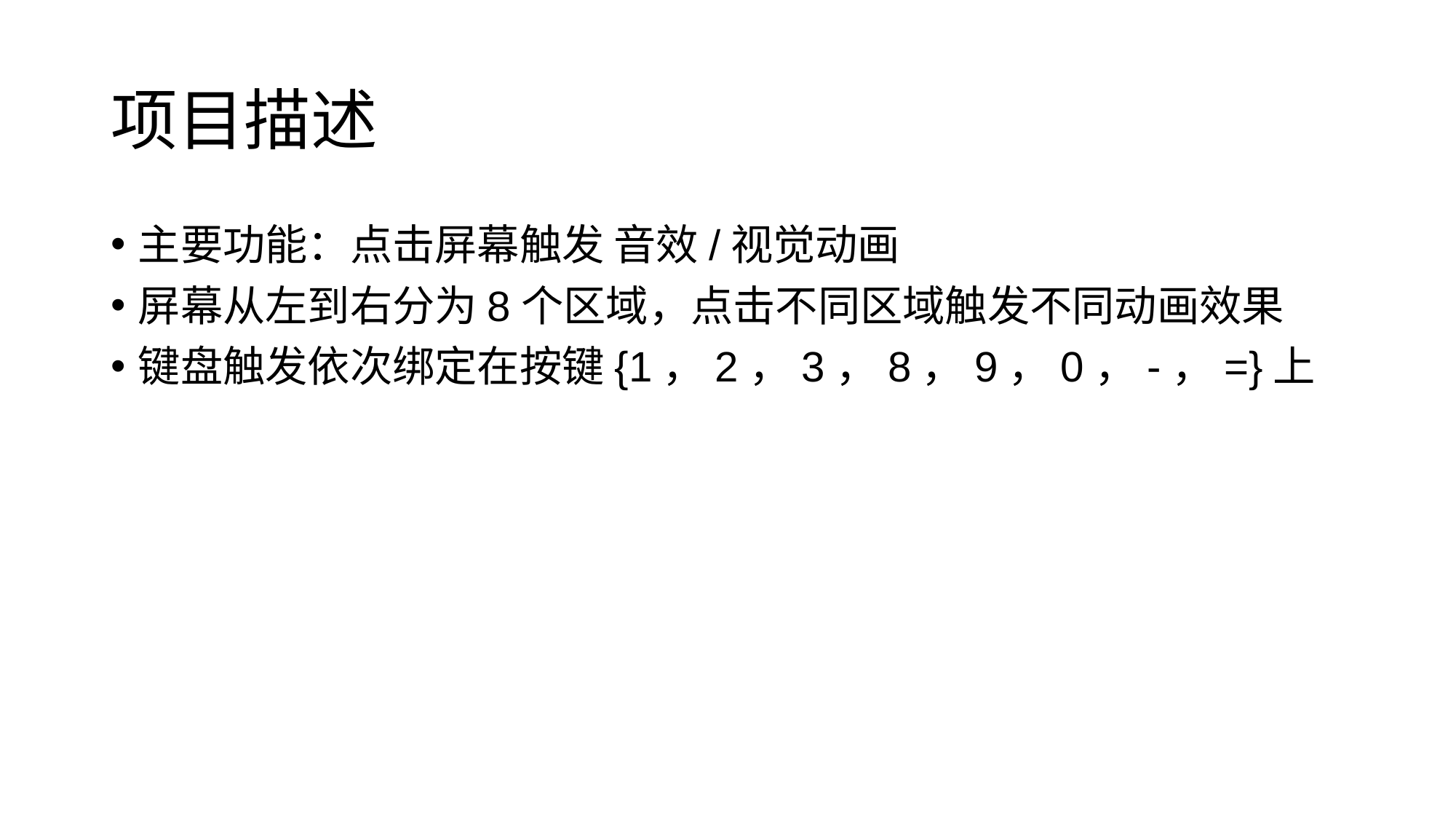

# 项目描述
主要功能：点击屏幕触发 音效/视觉动画
屏幕从左到右分为8个区域，点击不同区域触发不同动画效果
键盘触发依次绑定在按键{1，2，3，8，9，0，-，=}上